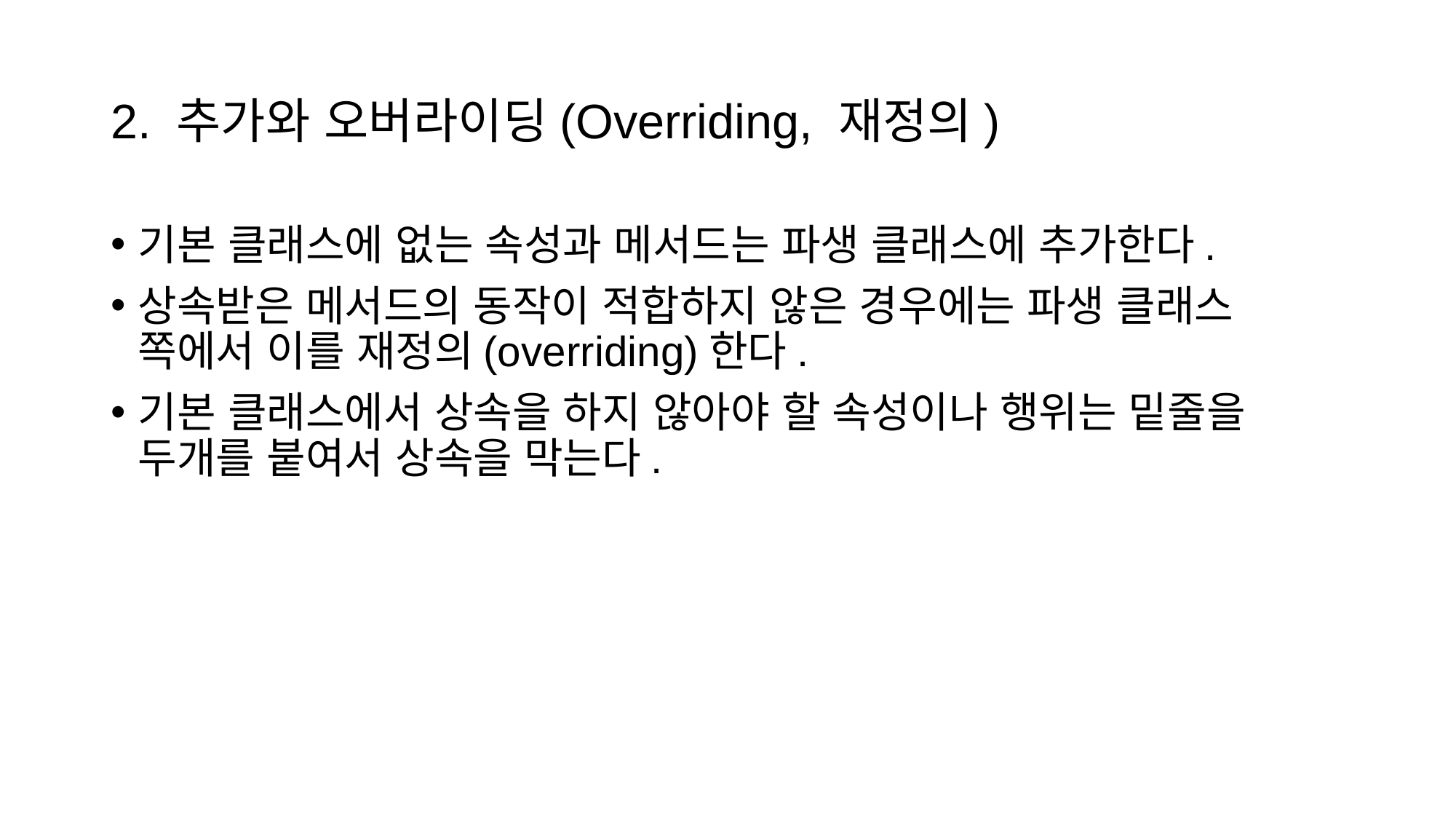

# 2. 추가와 오버라이딩(Overriding, 재정의)
기본 클래스에 없는 속성과 메서드는 파생 클래스에 추가한다.
상속받은 메서드의 동작이 적합하지 않은 경우에는 파생 클래스 쪽에서 이를 재정의(overriding)한다.
기본 클래스에서 상속을 하지 않아야 할 속성이나 행위는 밑줄을 두개를 붙여서 상속을 막는다.